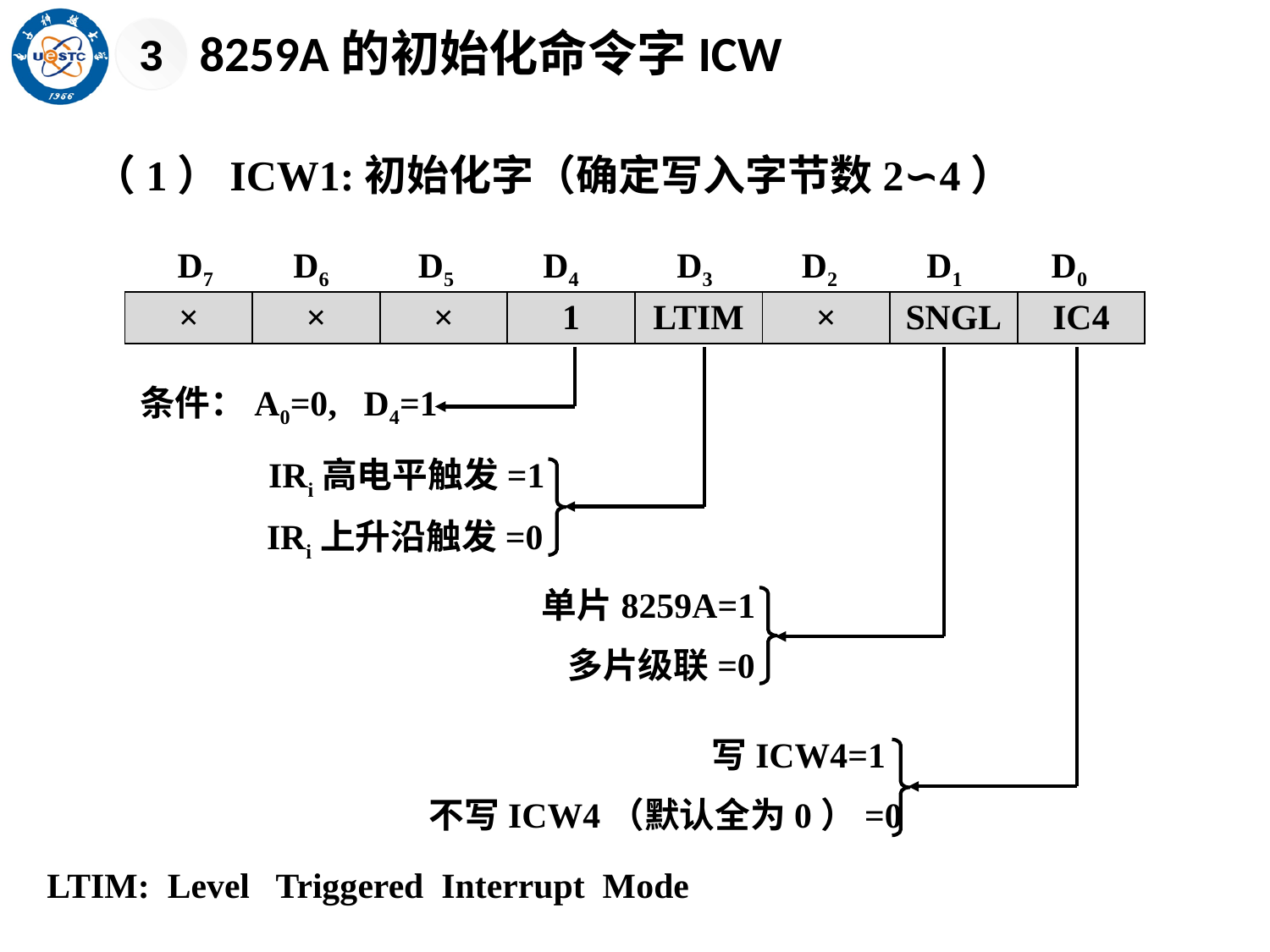

8259A的初始化命令字ICW

3
（1）ICW1:初始化字（确定写入字节数2∽4）
D7         D6          D5          D4           D3          D2          D1          D0
| × | × | × | 1 | LTIM | × | SNGL | IC4 |
| --- | --- | --- | --- | --- | --- | --- | --- |
条件：A0=0,   D4=1
写ICW4=1

不写ICW4（默认全为0）=0
单片8259A=1

多片级联=0

IRi高电平触发=1
IRi上升沿触发=0
LTIM:  Level   Triggered  Interrupt  Mode